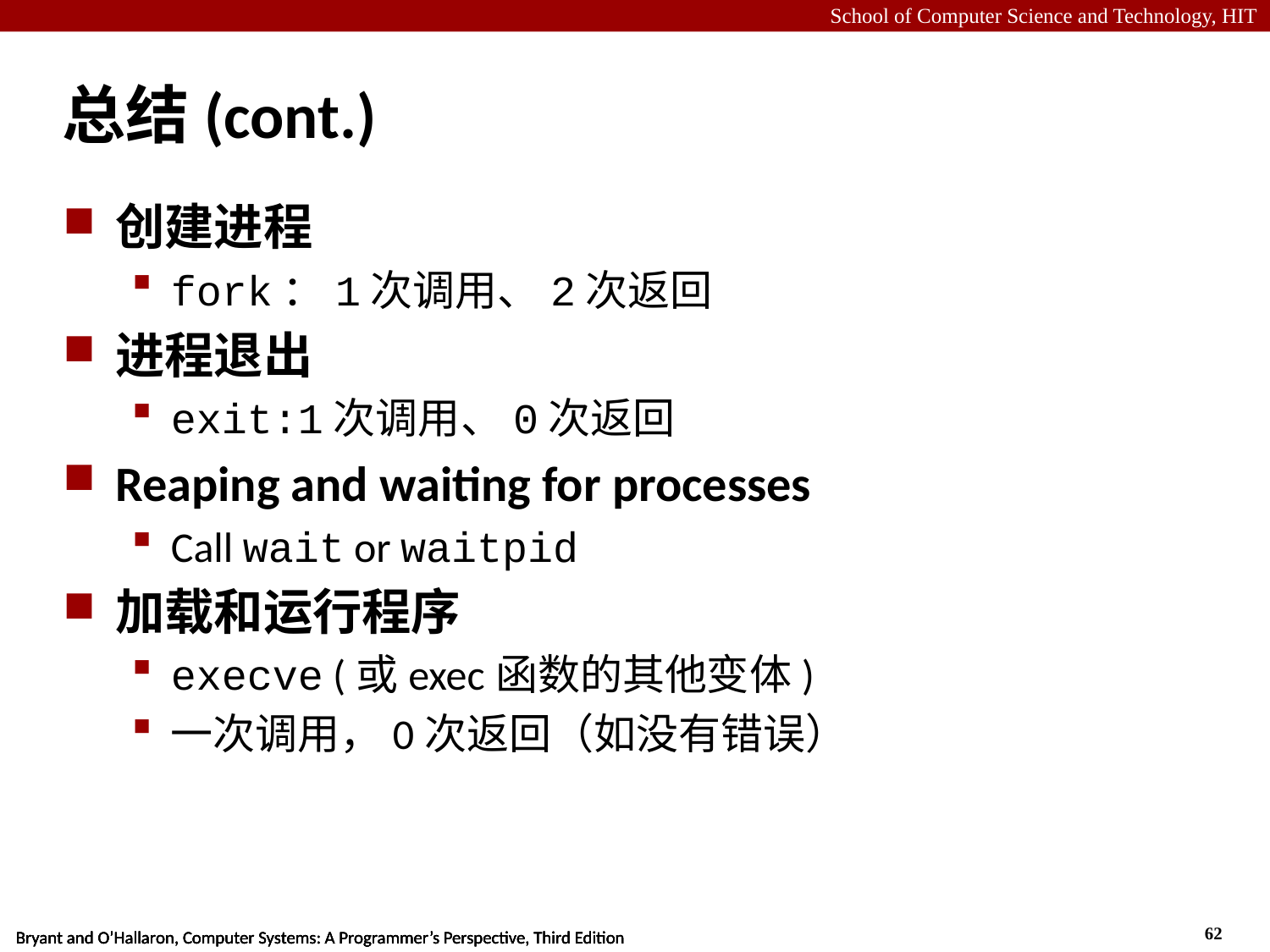

# 总结(cont.)
创建进程
fork：1次调用、2次返回
进程退出
exit:1次调用、0次返回
Reaping and waiting for processes
Call wait or waitpid
加载和运行程序
execve (或exec函数的其他变体)
一次调用，0次返回（如没有错误）